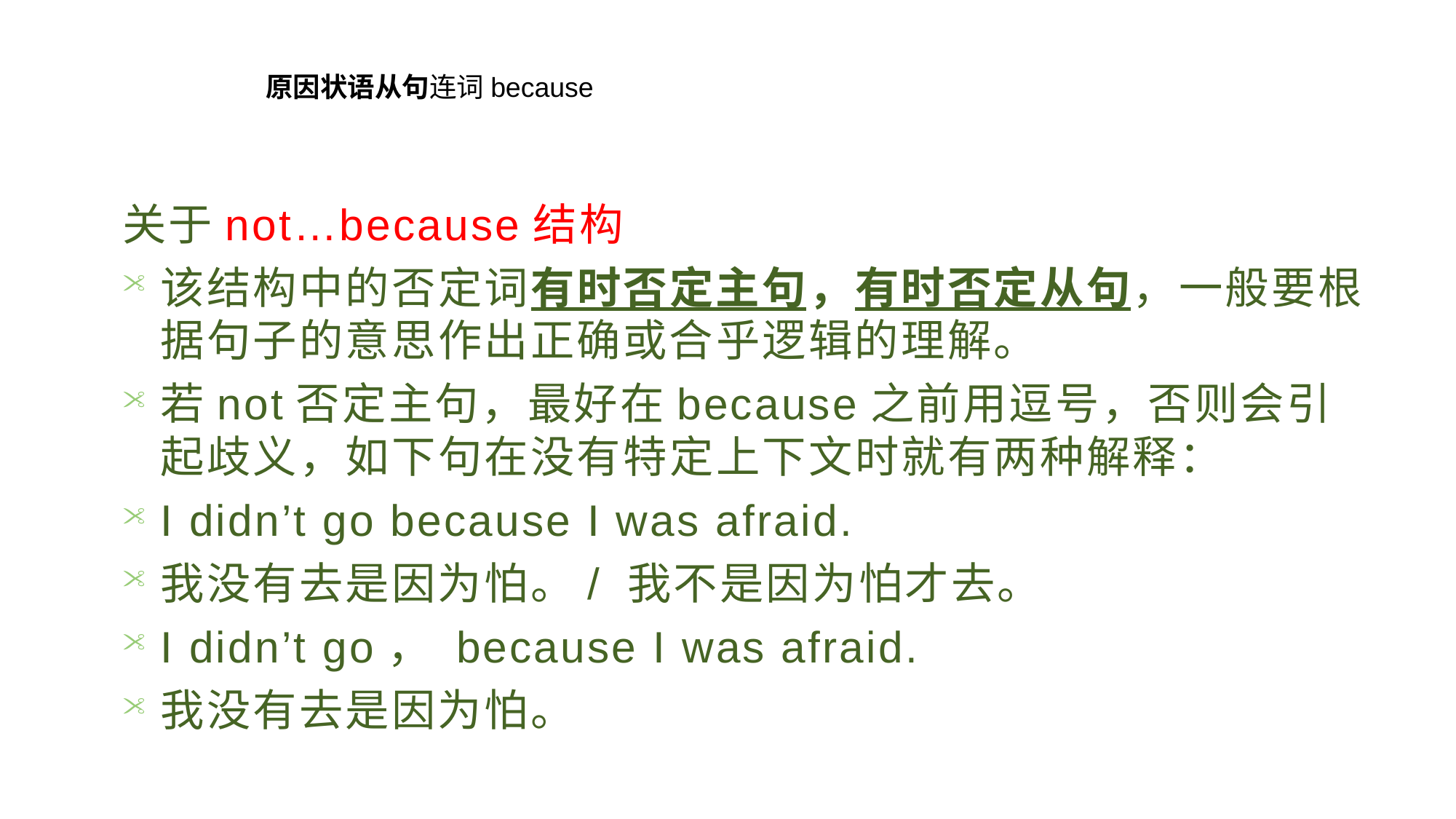

原因状语从句连词because
关于not…because结构
该结构中的否定词有时否定主句，有时否定从句，一般要根据句子的意思作出正确或合乎逻辑的理解。
若not否定主句，最好在because之前用逗号，否则会引起歧义，如下句在没有特定上下文时就有两种解释：
I didn’t go because I was afraid.
我没有去是因为怕。/ 我不是因为怕才去。
I didn’t go， because I was afraid.
我没有去是因为怕。